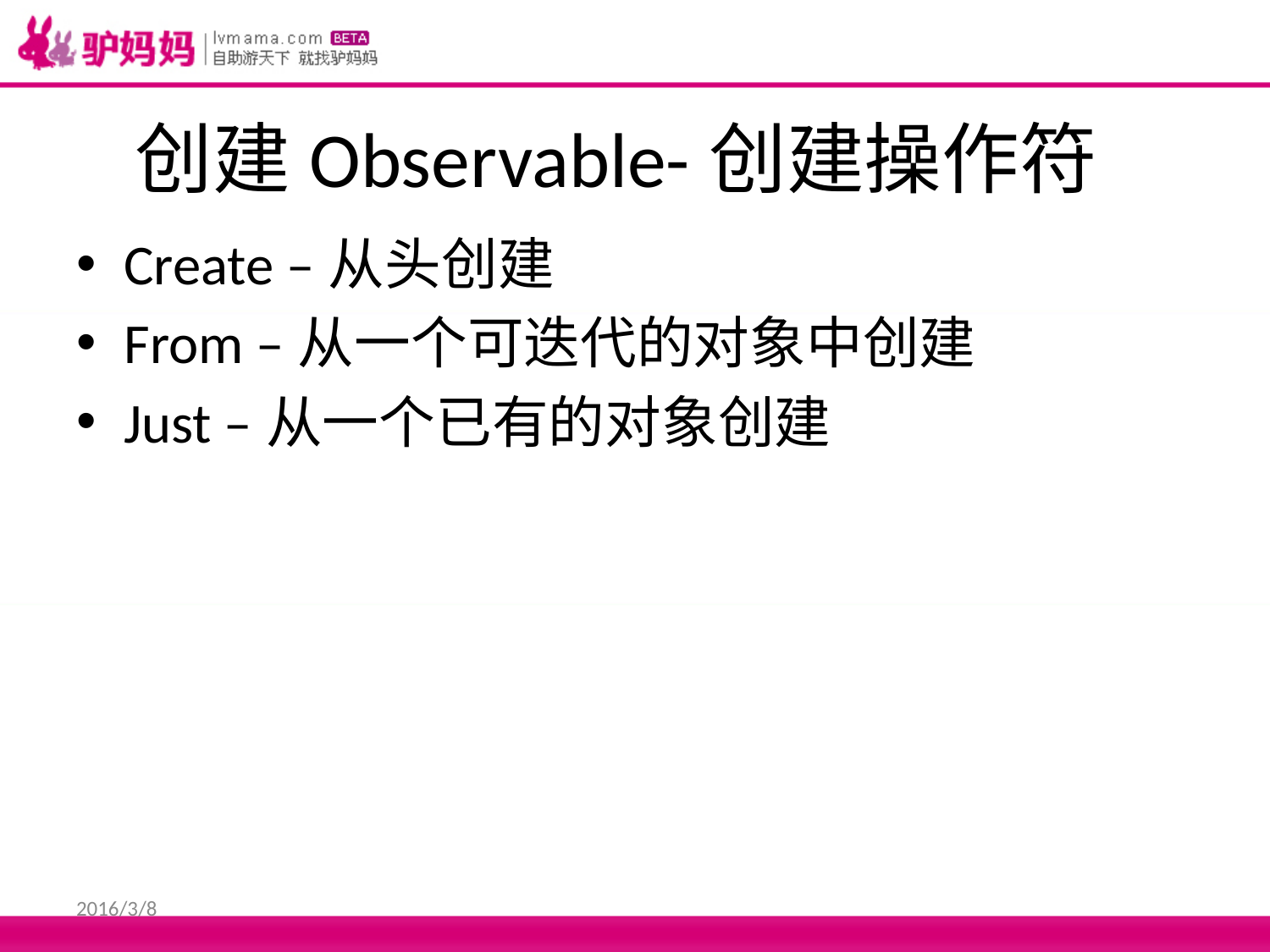

# 创建Observable-创建操作符
Create –从头创建
From –从一个可迭代的对象中创建
Just –从一个已有的对象创建

2016/3/8